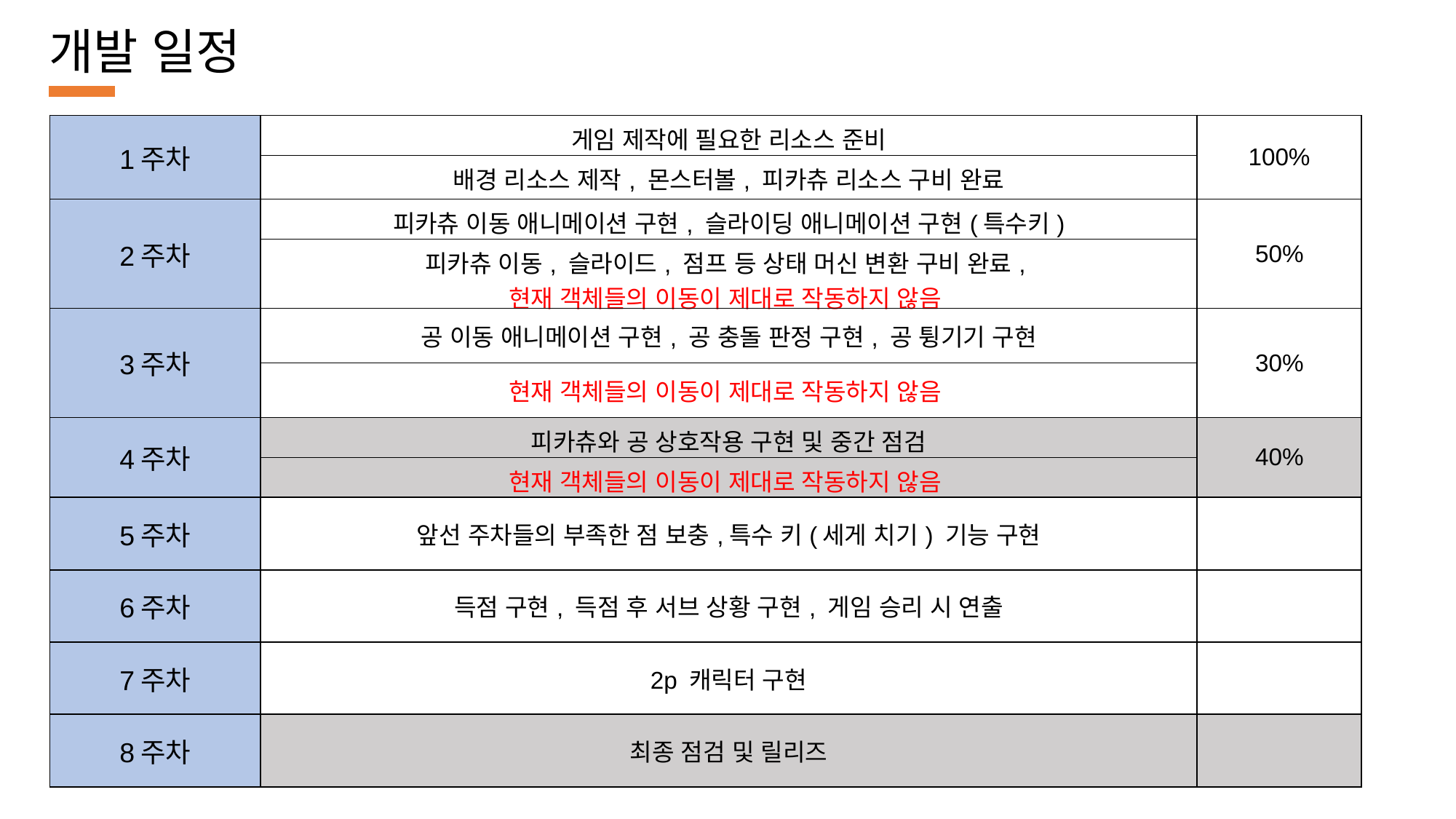

개발 일정

| 1주차 | 게임 제작에 필요한 리소스 준비 | 100% |
| --- | --- | --- |
|  | 배경 리소스 제작, 몬스터볼, 피카츄 리소스 구비 완료 |  |
| 2주차 | 피카츄 이동 애니메이션 구현, 슬라이딩 애니메이션 구현(특수키) | 50% |
|  | 피카츄 이동, 슬라이드, 점프 등 상태 머신 변환 구비 완료, 현재 객체들의 이동이 제대로 작동하지 않음 |  |
| 3주차 | 공 이동 애니메이션 구현, 공 충돌 판정 구현, 공 튕기기 구현 | 30% |
|  | 현재 객체들의 이동이 제대로 작동하지 않음 |  |
| 4주차 | 피카츄와 공 상호작용 구현 및 중간 점검 | 40% |
|  | 현재 객체들의 이동이 제대로 작동하지 않음 |  |
| 5주차 | 앞선 주차들의 부족한 점 보충,특수 키(세게 치기) 기능 구현 |  |
| 6주차 | 득점 구현, 득점 후 서브 상황 구현, 게임 승리 시 연출 |  |
| 7주차 | 2p 캐릭터 구현 |  |
| 8주차 | 최종 점검 및 릴리즈 |  |